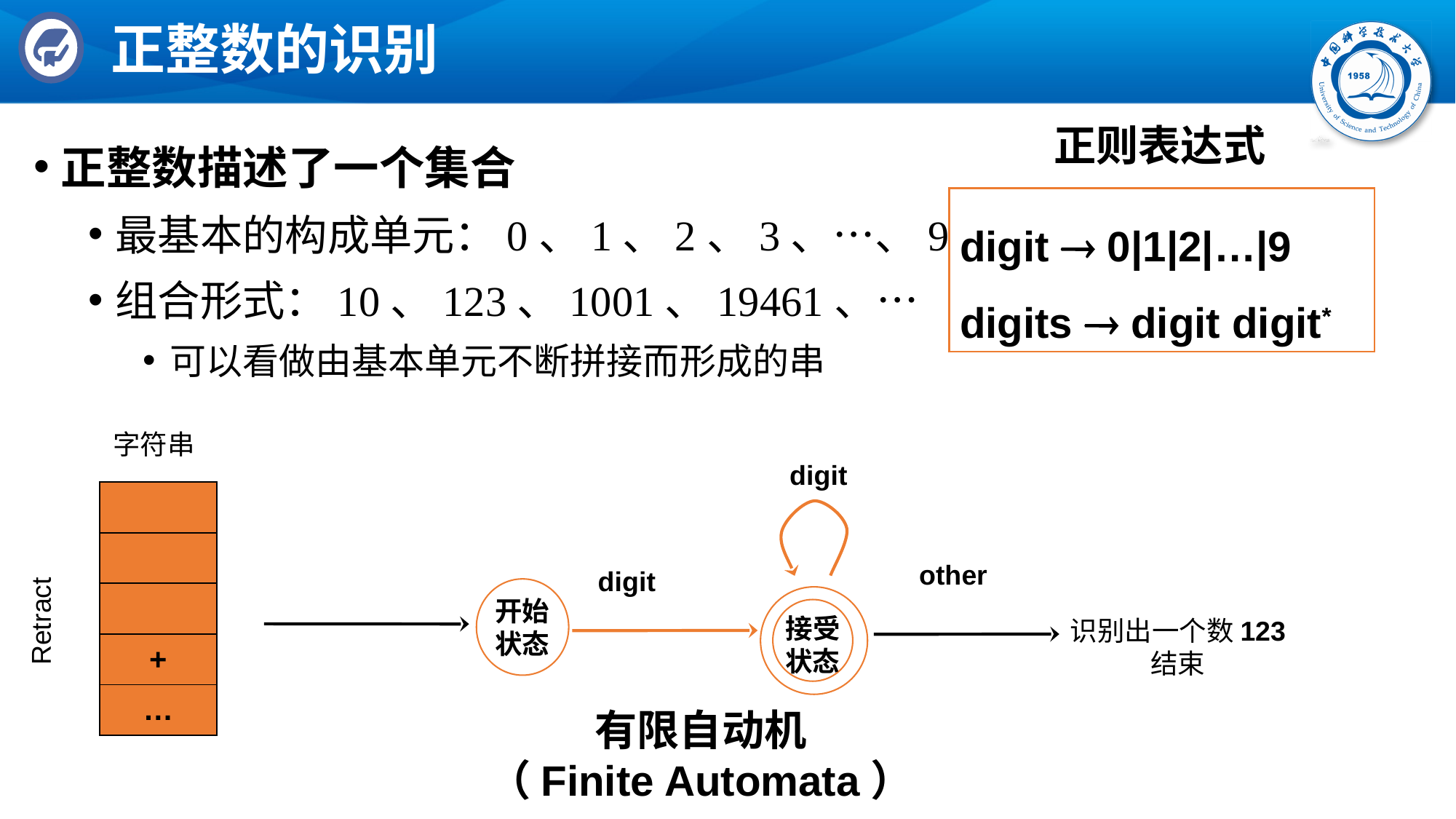

# 正整数的识别
正则表达式
正整数描述了一个集合
最基本的构成单元：0、1、2、3、…、9
组合形式：10、123、1001、19461、…
可以看做由基本单元不断拼接而形成的串

digit → 0|1|2|…|9
digits → digit digit*
字符串
digit

other
digit
开始状态

接受状态

|  |
| --- |
|  |
|  |
| + |
| … |
Retract
识别出一个数123
结束

有限自动机
（Finite Automata）